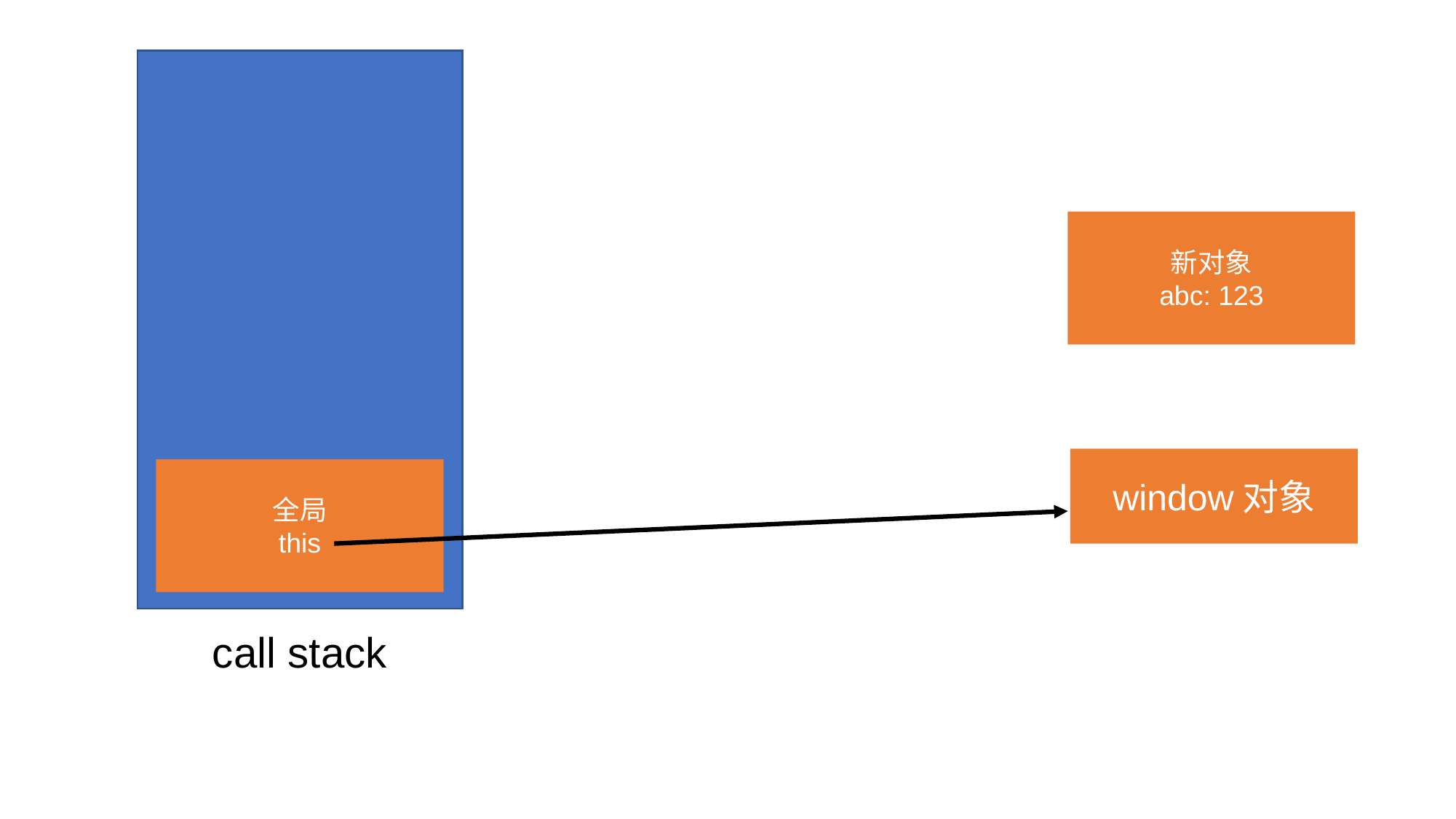

新对象
abc: 123
window对象
全局
this
call stack